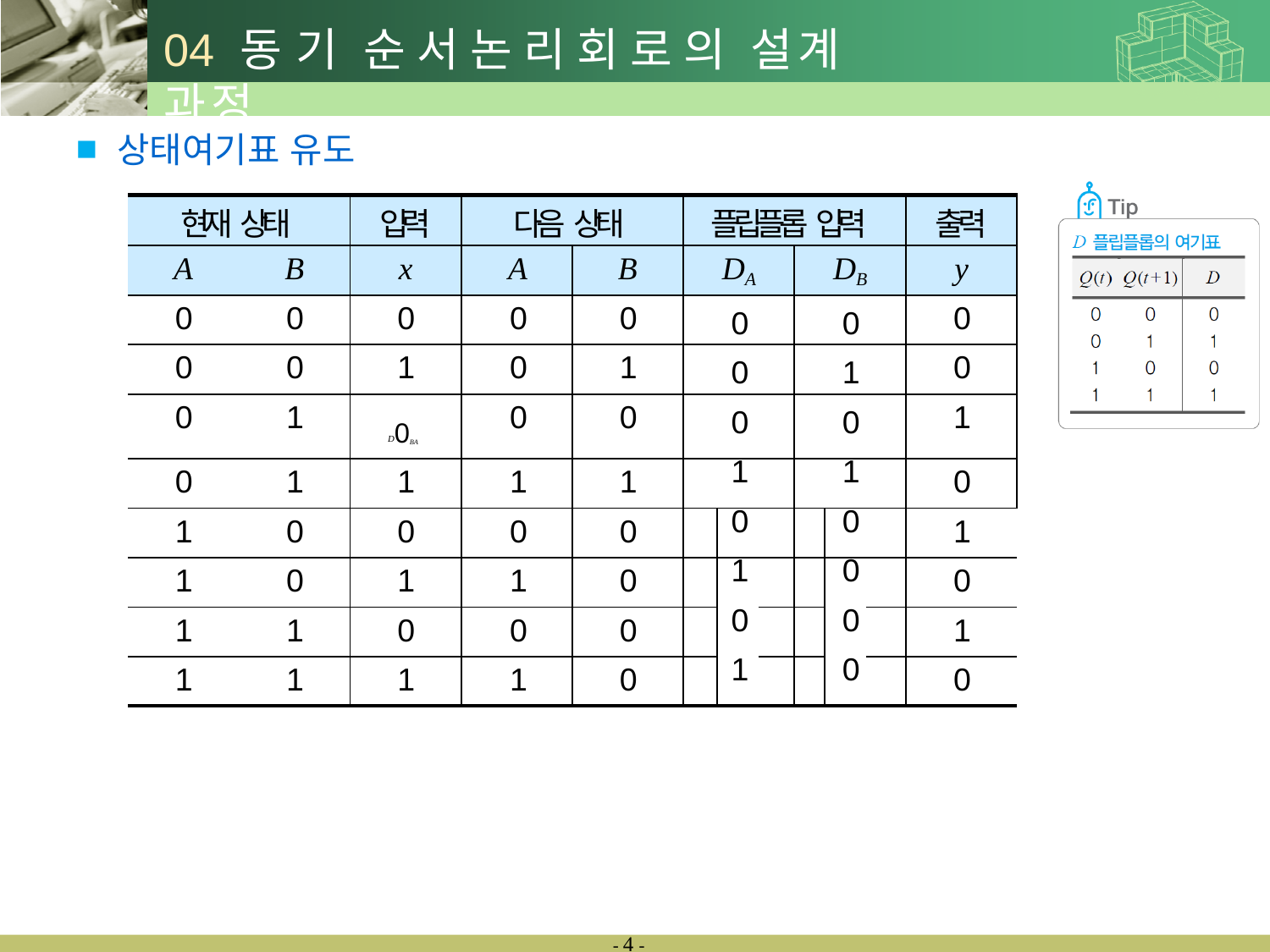

# 04	동기 순서논리회로의 설계 과정
상태여기표 유도

| 현재 상태 |  | 입력 | 다음 상태 |  | 플립플롭 입력 |  |  |  |  |  | 출력 |
| --- | --- | --- | --- | --- | --- | --- | --- | --- | --- | --- | --- |
| A | B | x | A | B | DA |  |  | DB |  |  | y |
| 0 | 0 | 0 | 0 | 0 |  |  |  |  |  |  | 0 |
| 0 | 0 | 1 | 0 | 1 |  |  |  |  |  |  | 0 |
| 0 | 1 | D0BA | 0 | 0 |  |  |  |  |  |  | 1 |
| 0 | 1 | 1 | 1 | 1 |  |  |  |  |  |  | 0 |
| 1 | 0 | 0 | 0 | 0 |  |  |  |  |  |  | 1 |
| 1 | 0 | 1 | 1 | 0 |  |  |  |  |  |  | 0 |
| 1 | 1 | 0 | 0 | 0 |  |  |  |  |  |  | 1 |
| 1 | 1 | 1 | 1 | 0 |  |  |  |  |  |  | 0 |
0
0
0
1
0
0
1
1
0
1
0
1
0
0
0
0
- 4 -